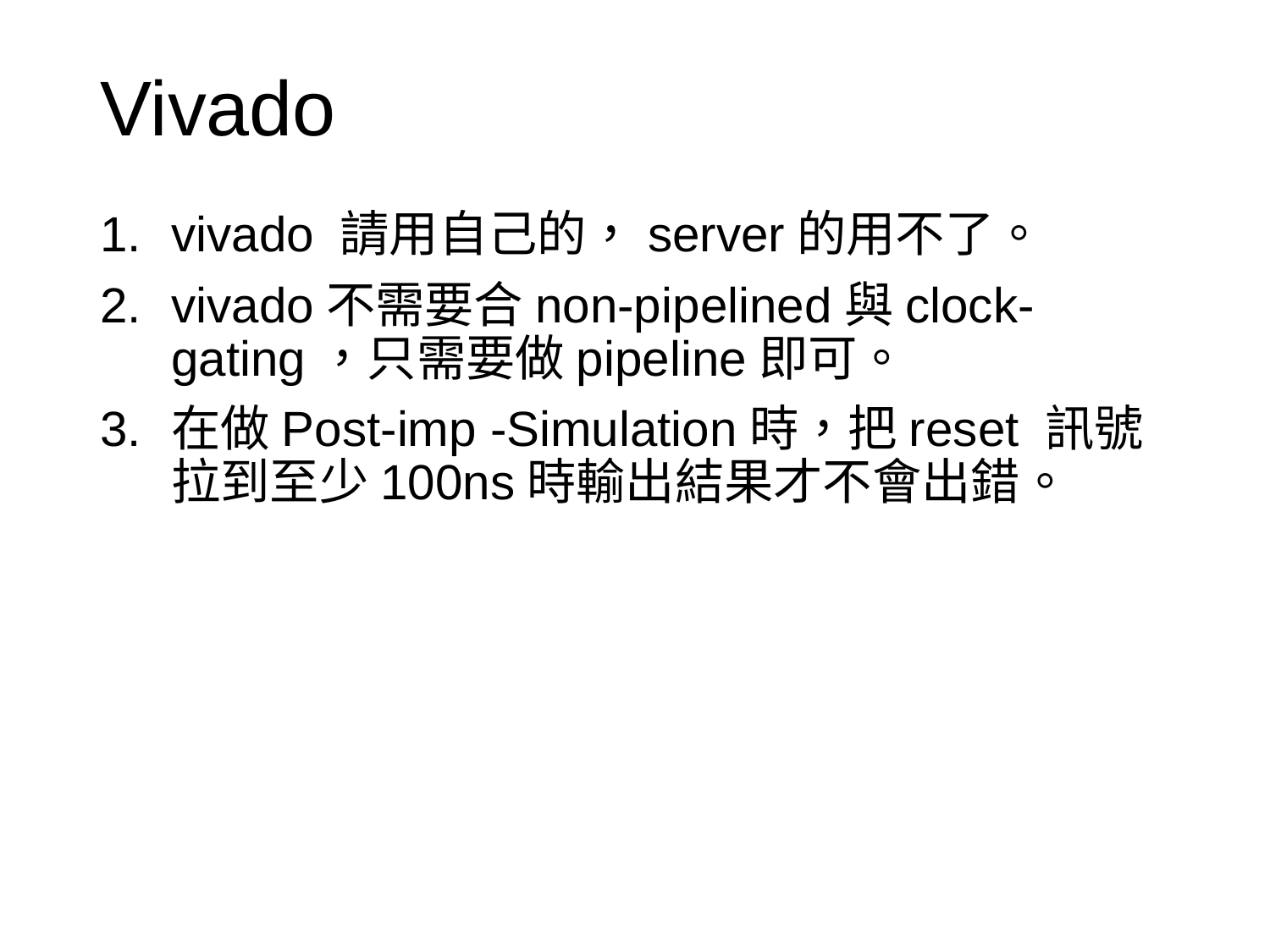

# Vivado
vivado 請用自己的，server的用不了。
vivado不需要合non-pipelined與clock-gating，只需要做pipeline即可。
在做Post-imp -Simulation時，把reset 訊號拉到至少100ns時輸出結果才不會出錯。